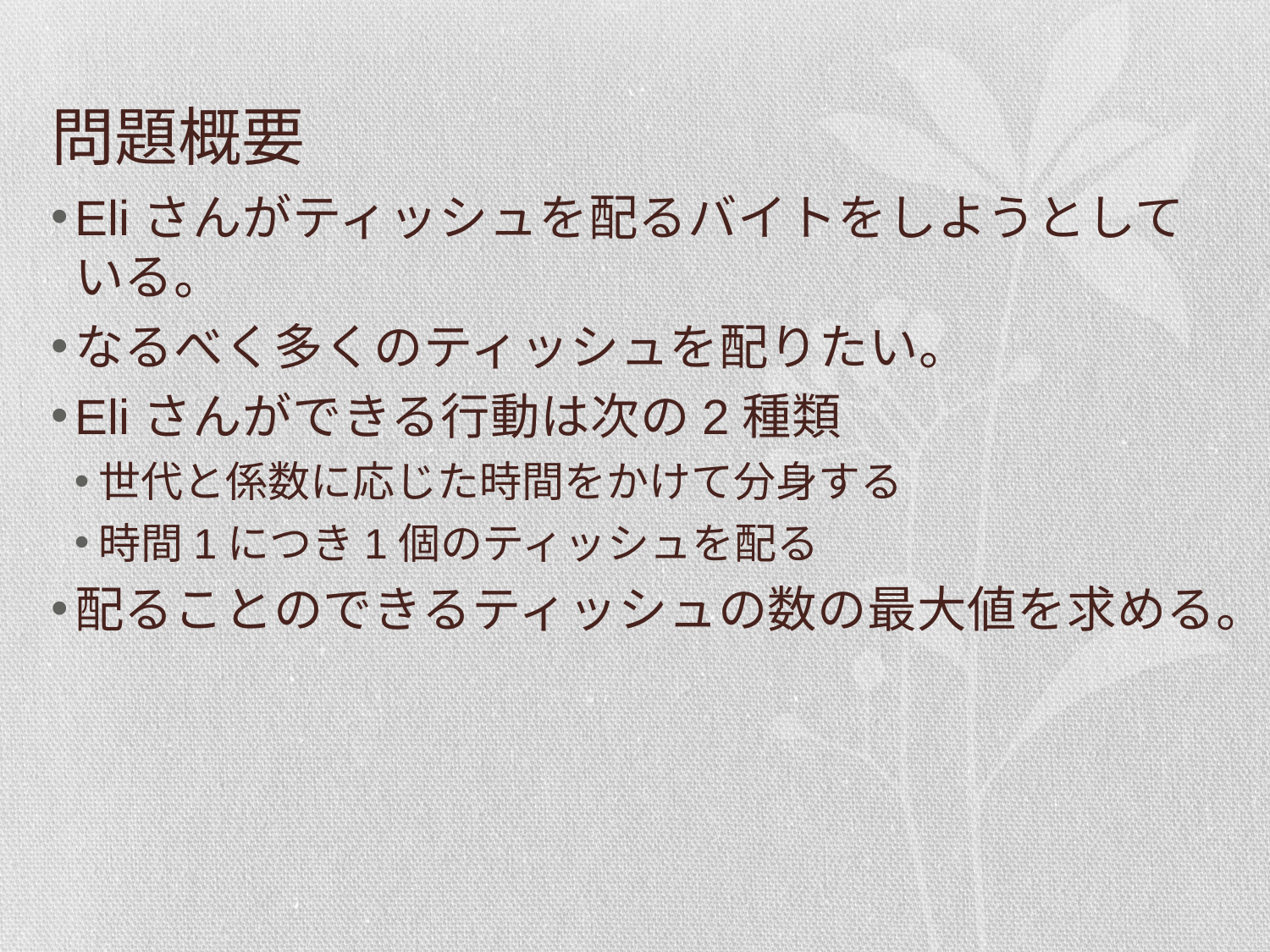

# 問題概要
Eliさんがティッシュを配るバイトをしようとしている。
なるべく多くのティッシュを配りたい。
Eliさんができる行動は次の2種類
世代と係数に応じた時間をかけて分身する
時間1につき1個のティッシュを配る
配ることのできるティッシュの数の最大値を求める。